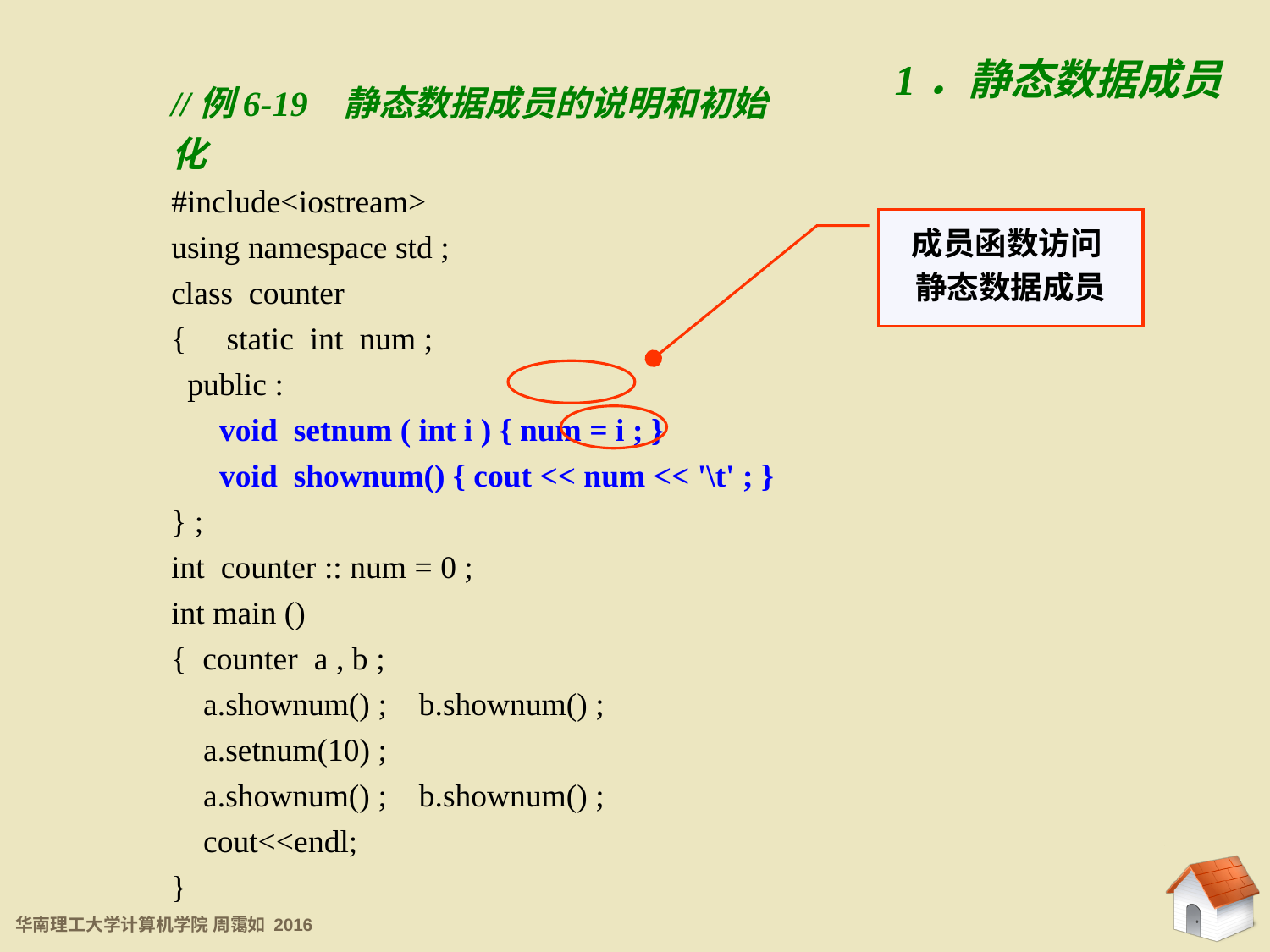

6.3.2  静态成员
1．静态数据成员
//例6-19   静态数据成员的说明和初始化
#include<iostream>
using namespace std ;
class  counter
{     static  int  num ;
  public :
      void  setnum ( int i ) { num = i ; }
      void  shownum() { cout << num << '\t' ; }
} ;
int  counter :: num = 0 ;
int main ()
{  counter  a , b ;
    a.shownum() ;    b.shownum() ;
    a.setnum(10) ;
    a.shownum() ;    b.shownum() ;
    cout<<endl;
}
成员函数访问
静态数据成员